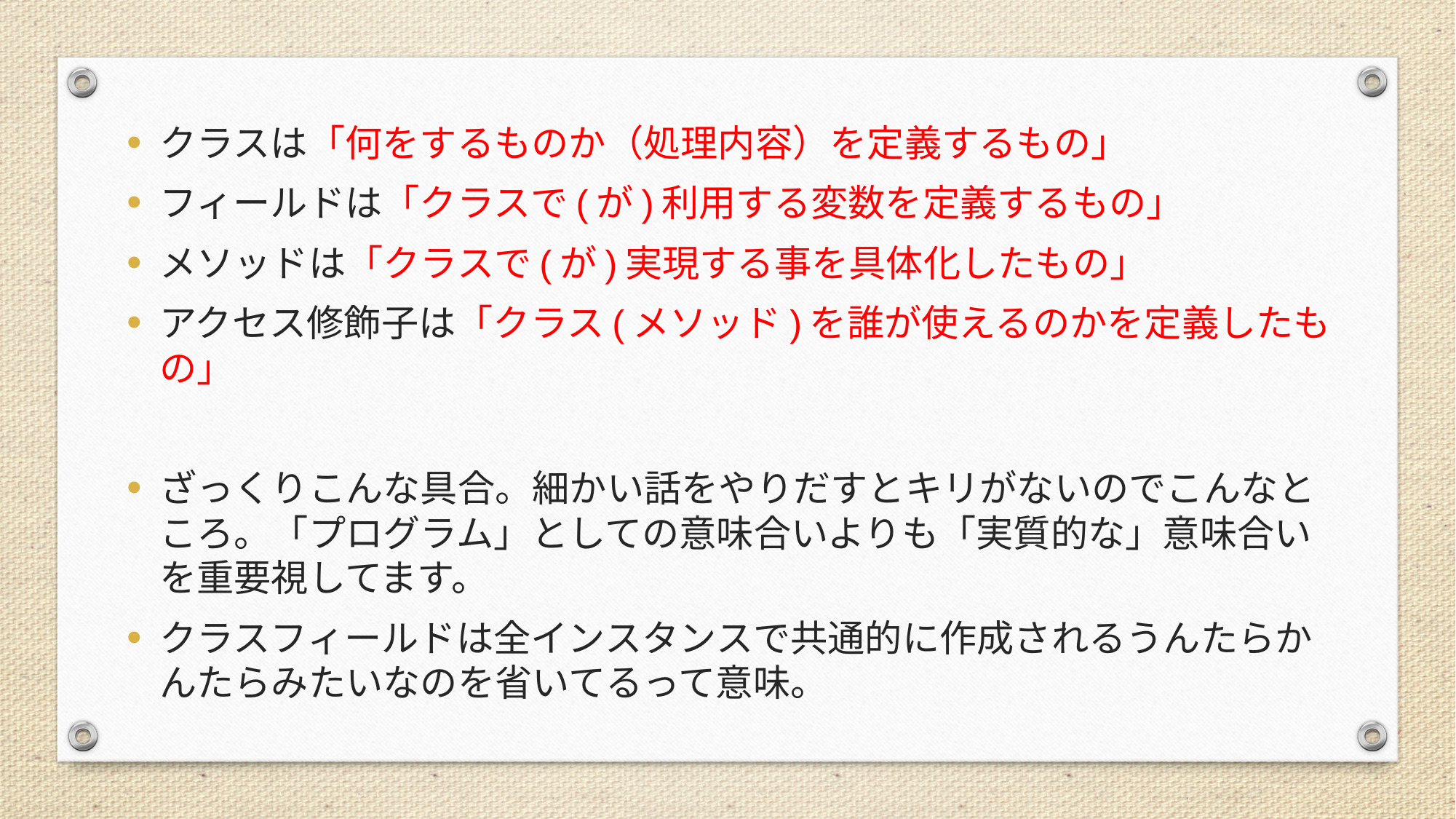

クラスは「何をするものか（処理内容）を定義するもの」
フィールドは「クラスで(が)利用する変数を定義するもの」
メソッドは「クラスで(が)実現する事を具体化したもの」
アクセス修飾子は「クラス(メソッド)を誰が使えるのかを定義したもの」

ざっくりこんな具合。細かい話をやりだすとキリがないのでこんなところ。「プログラム」としての意味合いよりも「実質的な」意味合いを重要視してます。
クラスフィールドは全インスタンスで共通的に作成されるうんたらかんたらみたいなのを省いてるって意味。